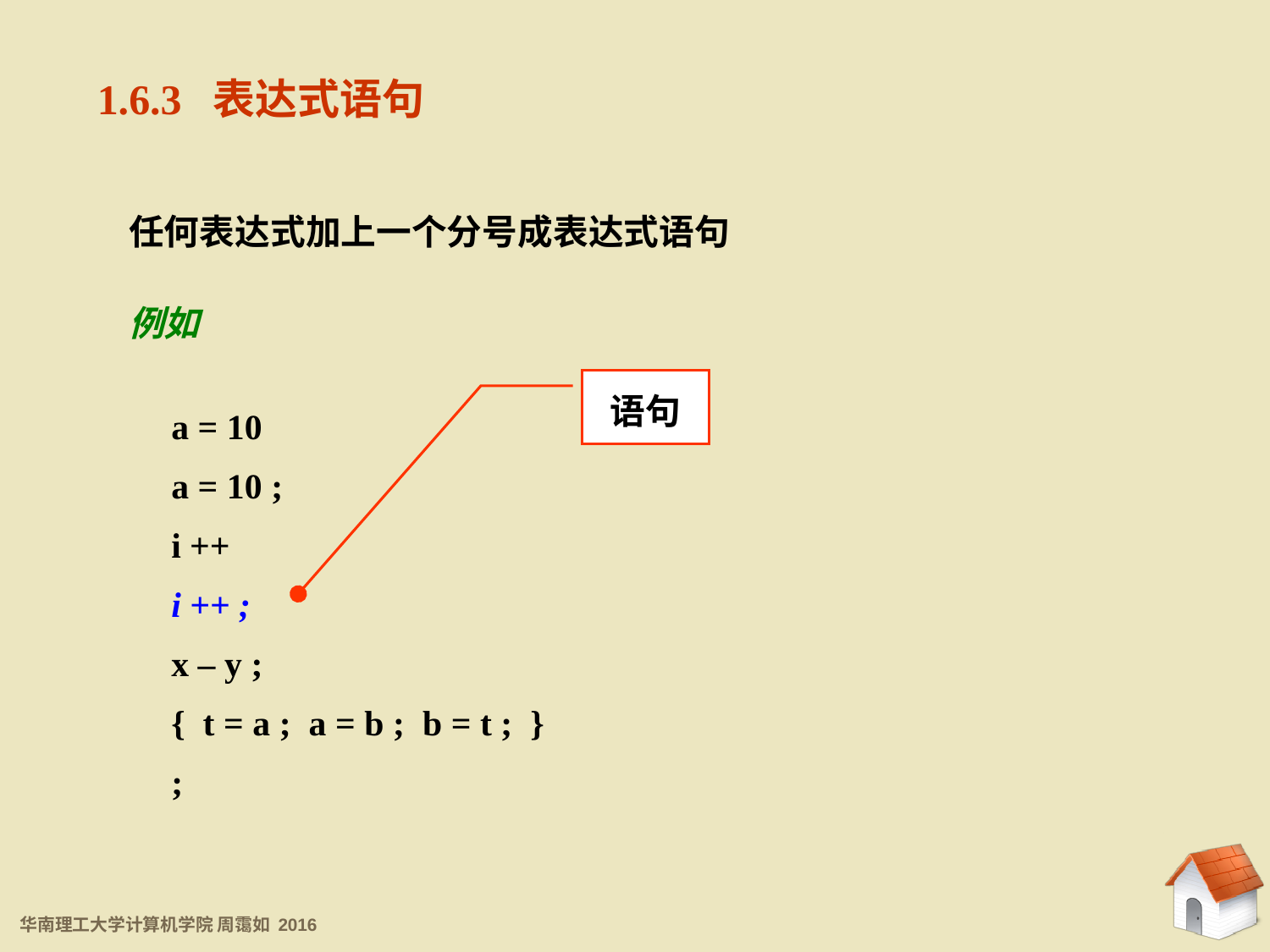

1.6.3  表达式语句
任何表达式加上一个分号成表达式语句
例如
语句
a = 10
a = 10 ;
i ++
i ++ ;
x – y ;
{  t = a ;  a = b ;  b = t ;  }
;